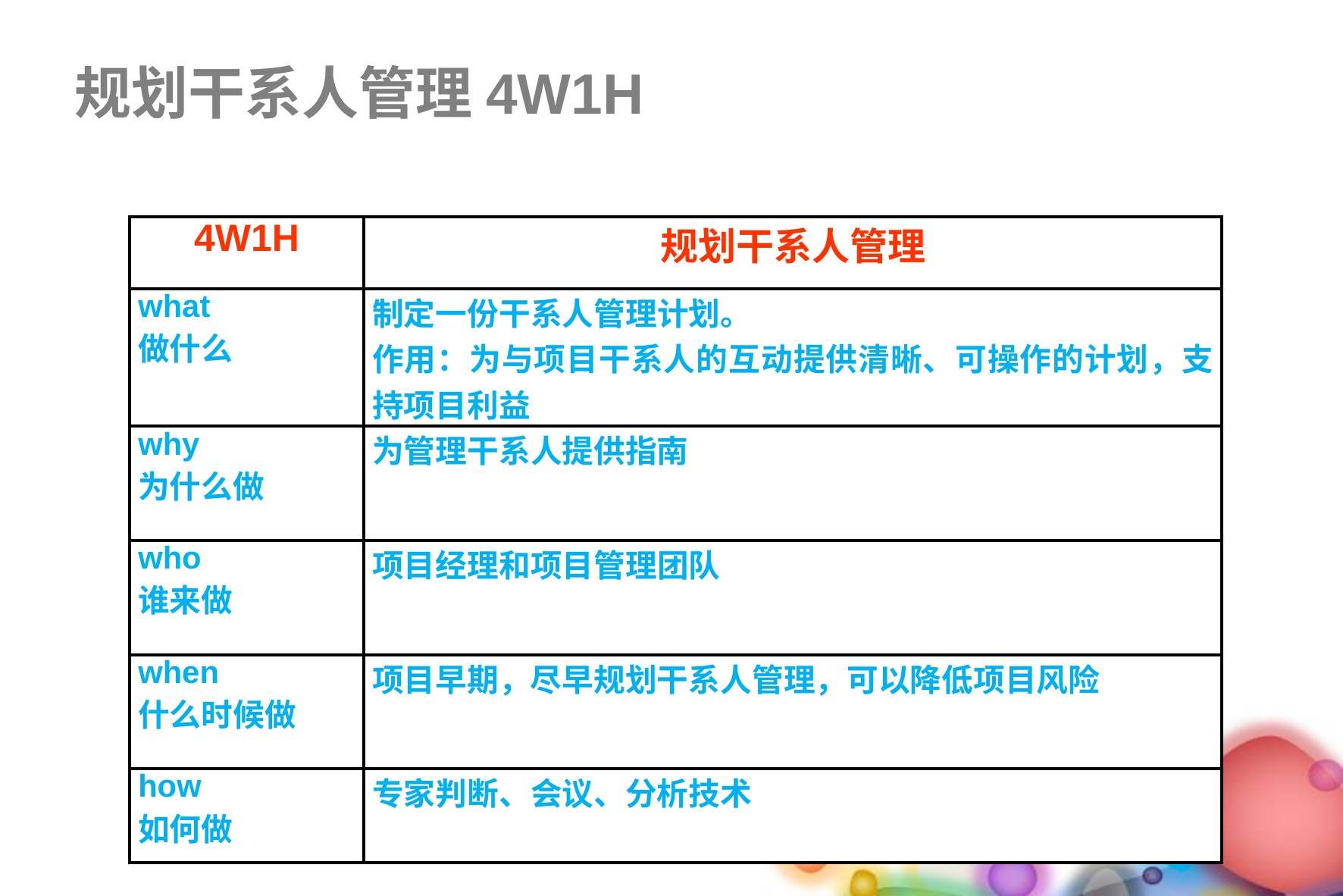

规划干系人管理4W1H
| 4W1H | 规划干系人管理 |
| --- | --- |
| what 做什么 | 制定一份干系人管理计划。 作用：为与项目干系人的互动提供清晰、可操作的计划，支持项目利益 |
| why 为什么做 | 为管理干系人提供指南 |
| who 谁来做 | 项目经理和项目管理团队 |
| when 什么时候做 | 项目早期，尽早规划干系人管理，可以降低项目风险 |
| how 如何做 | 专家判断、会议、分析技术 |